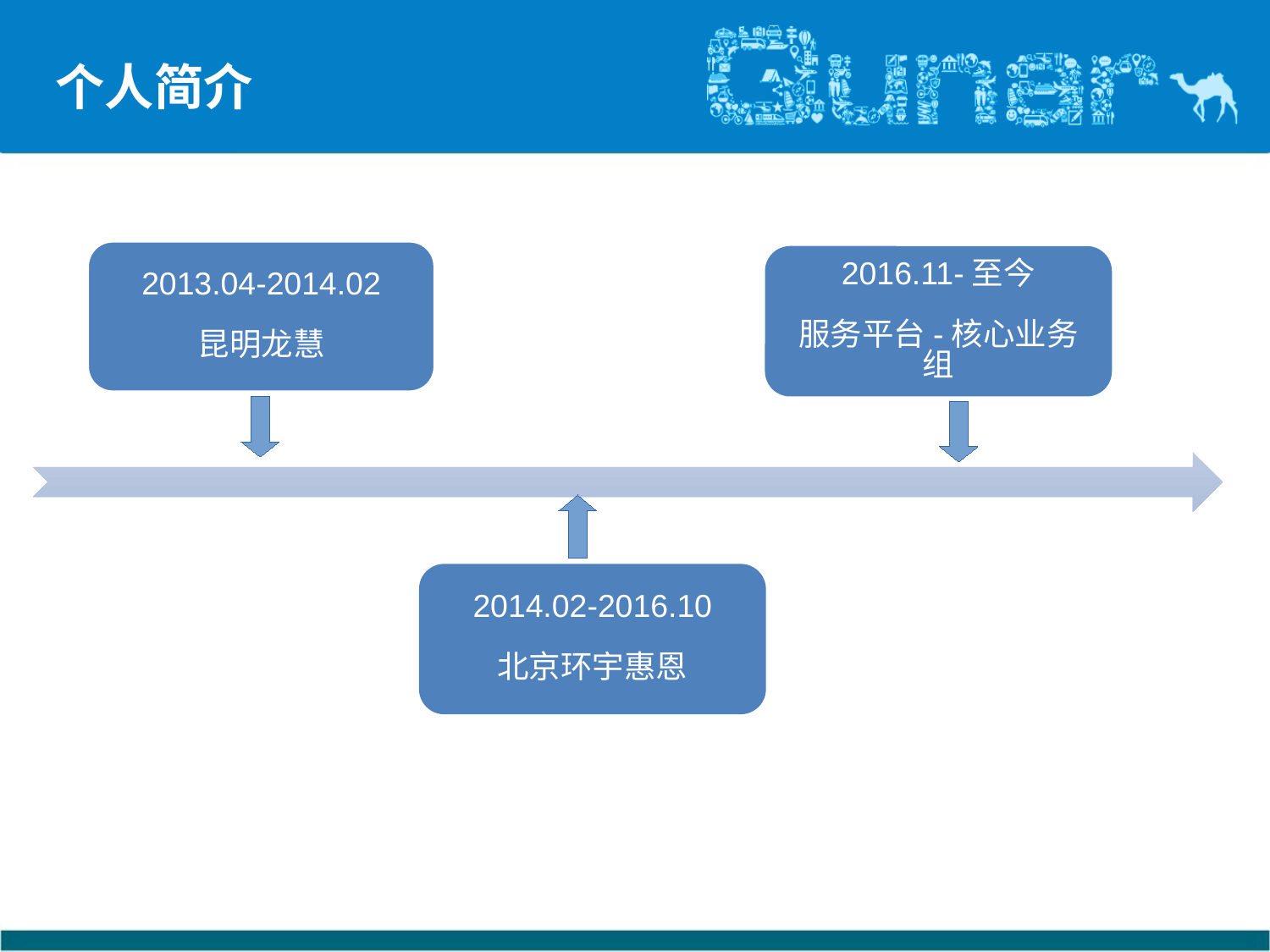

个人简介
2013.04-2014.02

昆明龙慧
2016.11-至今

服务平台-核心业务组

2014.02-2016.10

北京环宇惠恩